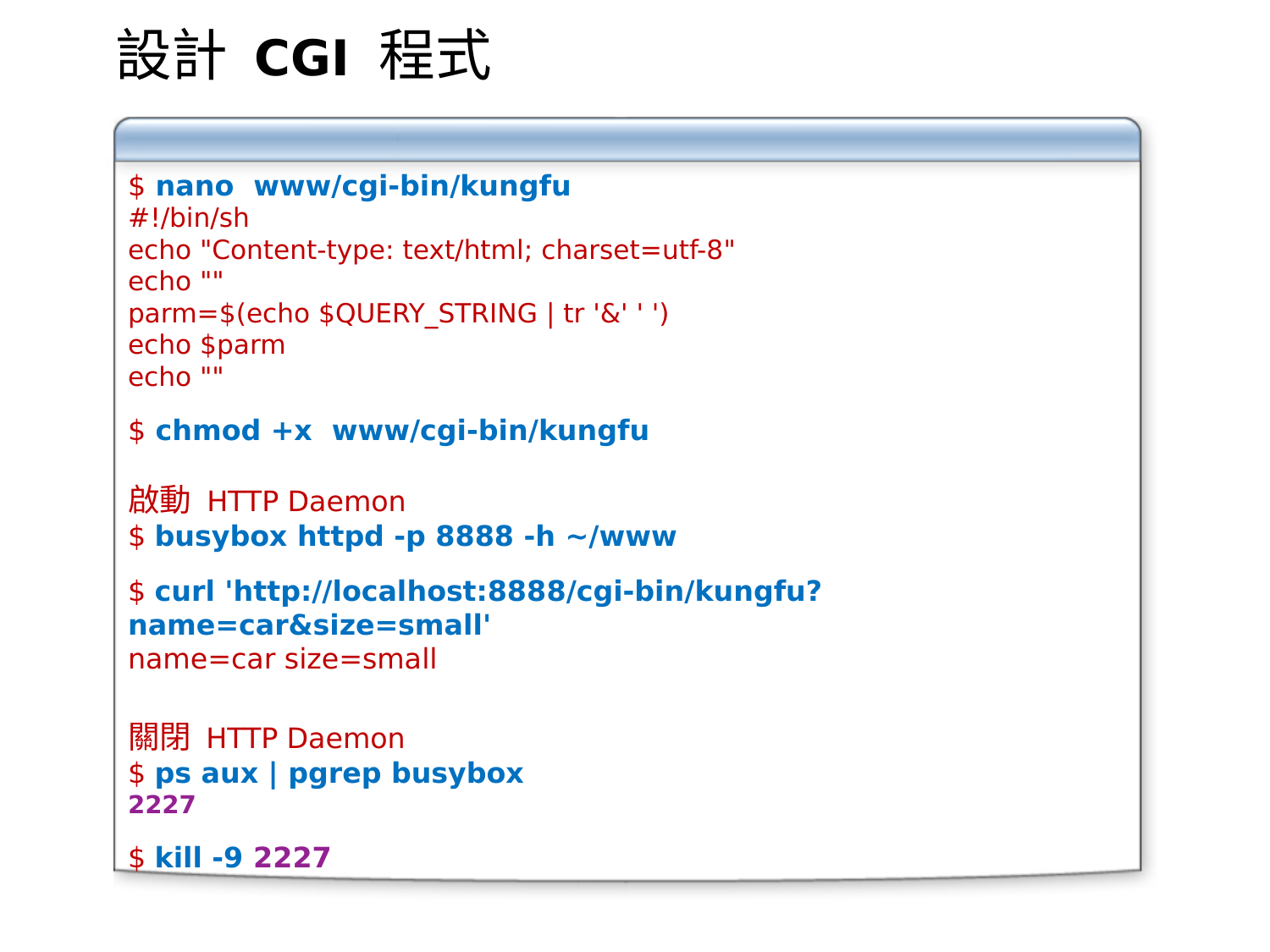

設計 CGI 程式
$ nano  www/cgi-bin/kungfu
#!/bin/sh
echo "Content-type: text/html; charset=utf-8"
echo ""
parm=$(echo $QUERY_STRING | tr '&' ' ')
echo $parm
echo ""

$ chmod +x  www/cgi-bin/kungfu

啟動 HTTP Daemon
$ busybox httpd -p 8888 -h ~/www

$ curl 'http://localhost:8888/cgi-bin/kungfu?name=car&size=small'
name=car size=small

關閉 HTTP Daemon
$ ps aux | pgrep busybox
2227

$ kill -9 2227